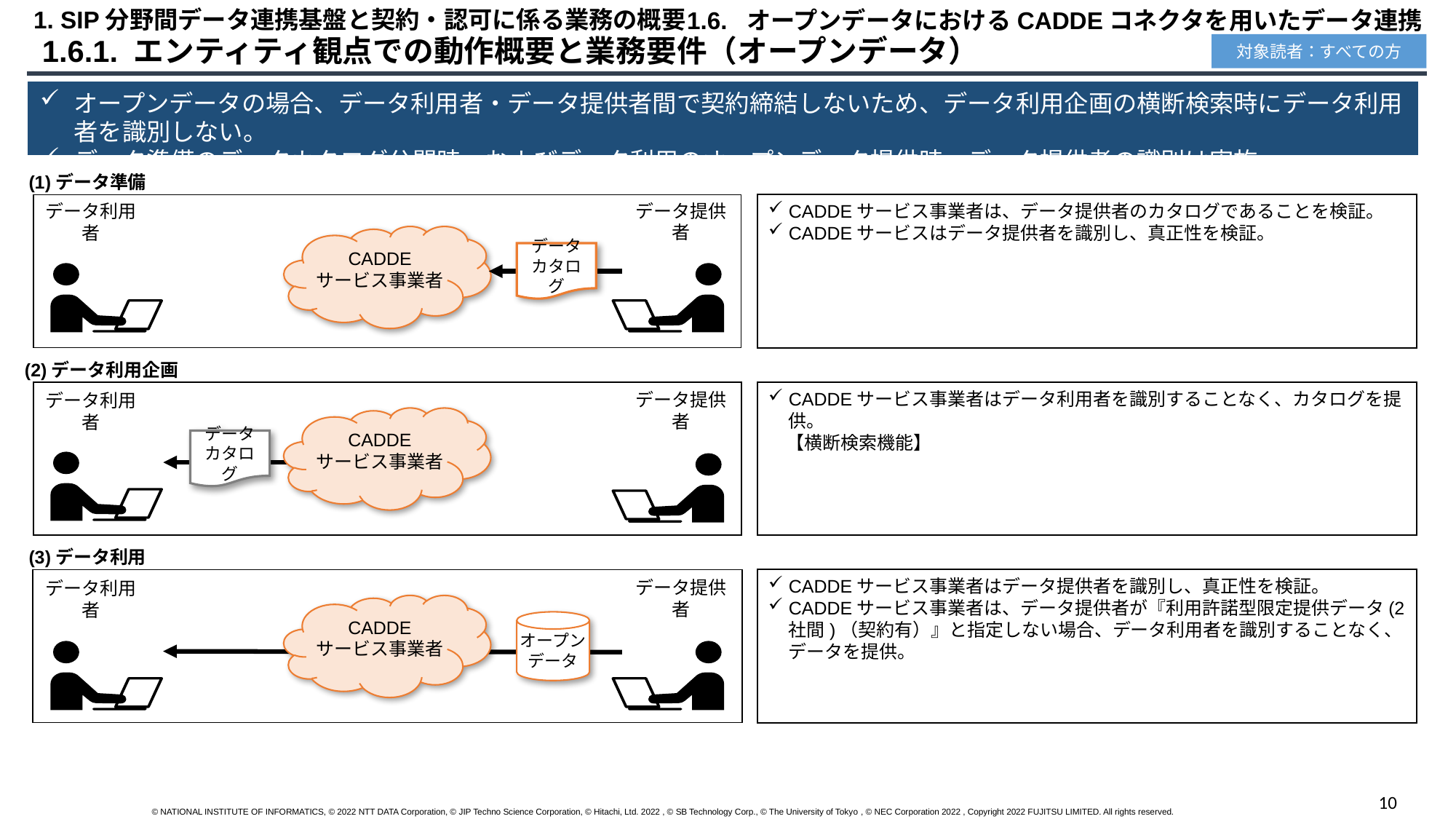

1.6.  オープンデータにおけるCADDEコネクタを用いたデータ連携
1. SIP分野間データ連携基盤と契約・認可に係る業務の概要
 1.6.1. エンティティ観点での動作概要と業務要件（オープンデータ）
対象読者：すべての方
オープンデータの場合、データ利用者・データ提供者間で契約締結しないため、データ利用企画の横断検索時にデータ利用者を識別しない。
データ準備のデータカタログ公開時、およびデータ利用のオープンデータ提供時、データ提供者の識別は実施。
(1)データ準備
データ提供者
データ利用者

CADDEサービス事業者は、データ提供者のカタログであることを検証。
CADDEサービスはデータ提供者を識別し、真正性を検証。
CADDE
サービス事業者
データ
カタログ

(2)データ利用企画
CADDEサービス事業者はデータ利用者を識別することなく、カタログを提供。
　【横断検索機能】

データ提供者
データ利用者
CADDE
サービス事業者
データ
カタログ

(3)データ利用

CADDEサービス事業者はデータ提供者を識別し、真正性を検証。
CADDEサービス事業者は、データ提供者が『利用許諾型限定提供データ(2社間)（契約有）』と指定しない場合、データ利用者を識別することなく、データを提供。
データ提供者
データ利用者
CADDE
サービス事業者
オープン
データ